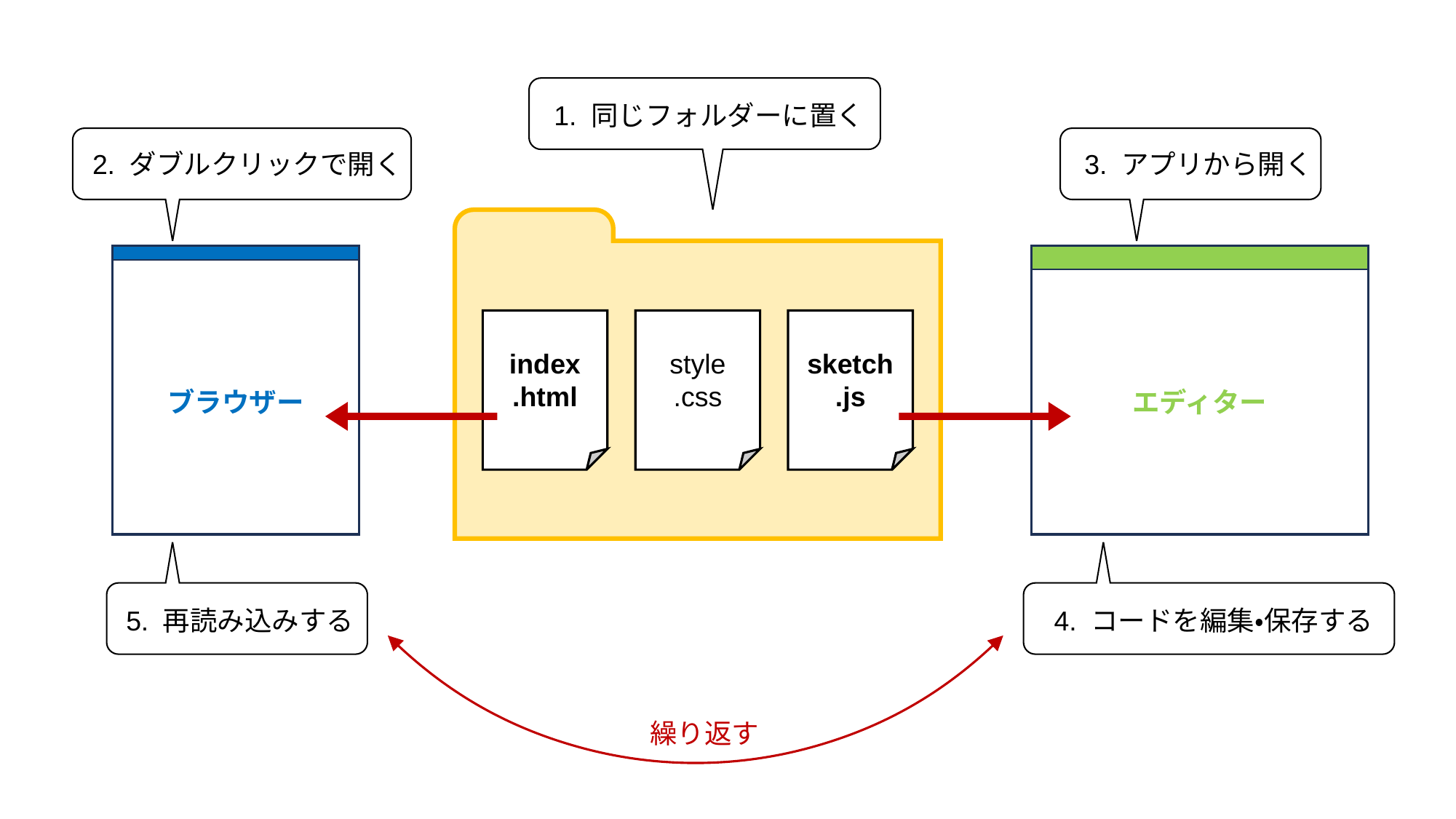

1. 同じフォルダーに置く

2. ダブルクリックで開く
3. アプリから開く

index
.html
style
.css
sketch
.js
ブラウザー
エディター

5. 再読み込みする
4. コードを編集・保存する
繰り返す